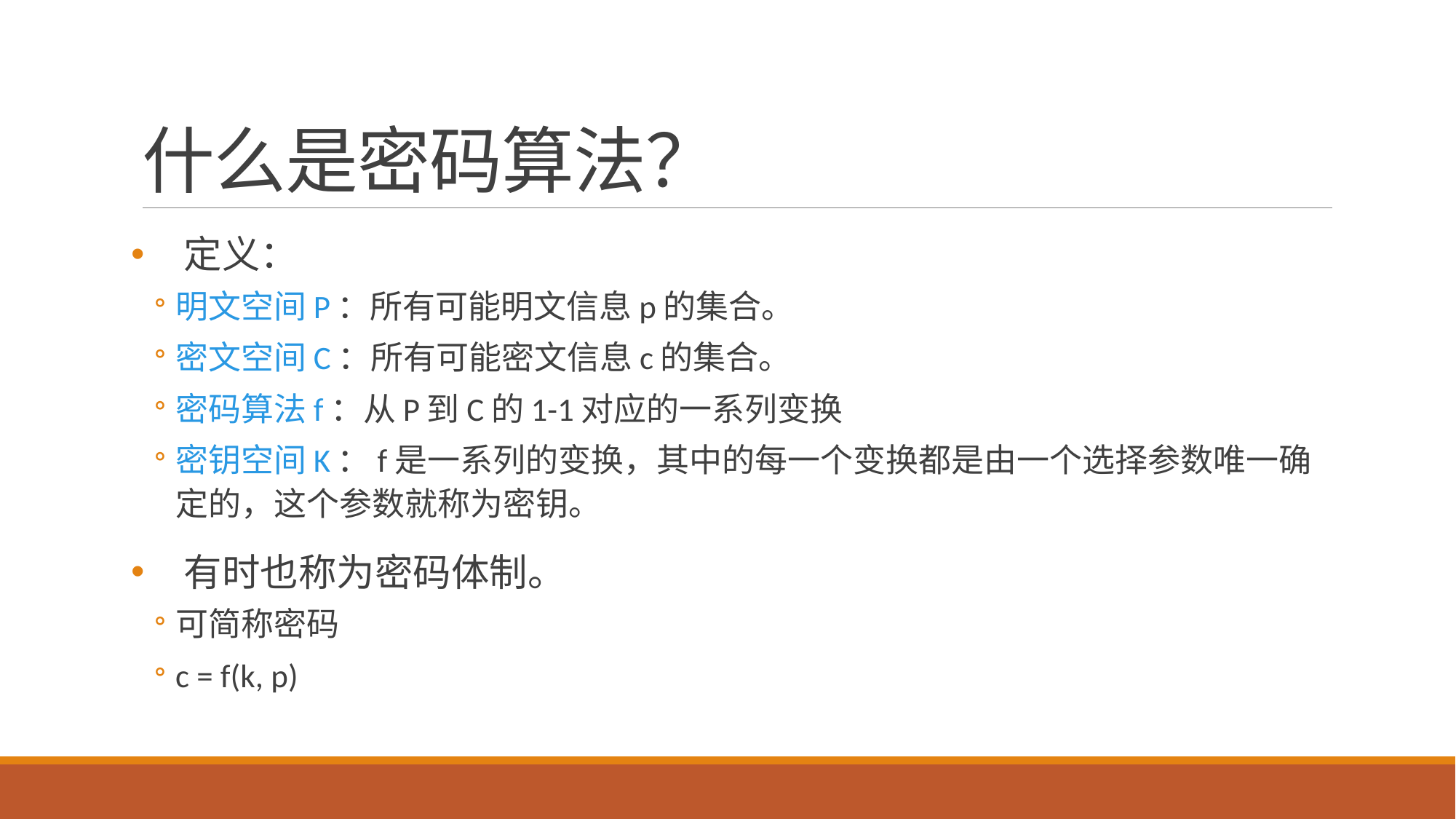

# 什么是密码算法？
定义：
明文空间P：所有可能明文信息p的集合。
密文空间C：所有可能密文信息c的集合。
密码算法f：从P到C的1-1对应的一系列变换
密钥空间K：f是一系列的变换，其中的每一个变换都是由一个选择参数唯一确定的，这个参数就称为密钥。
有时也称为密码体制。
可简称密码
c = f(k, p)